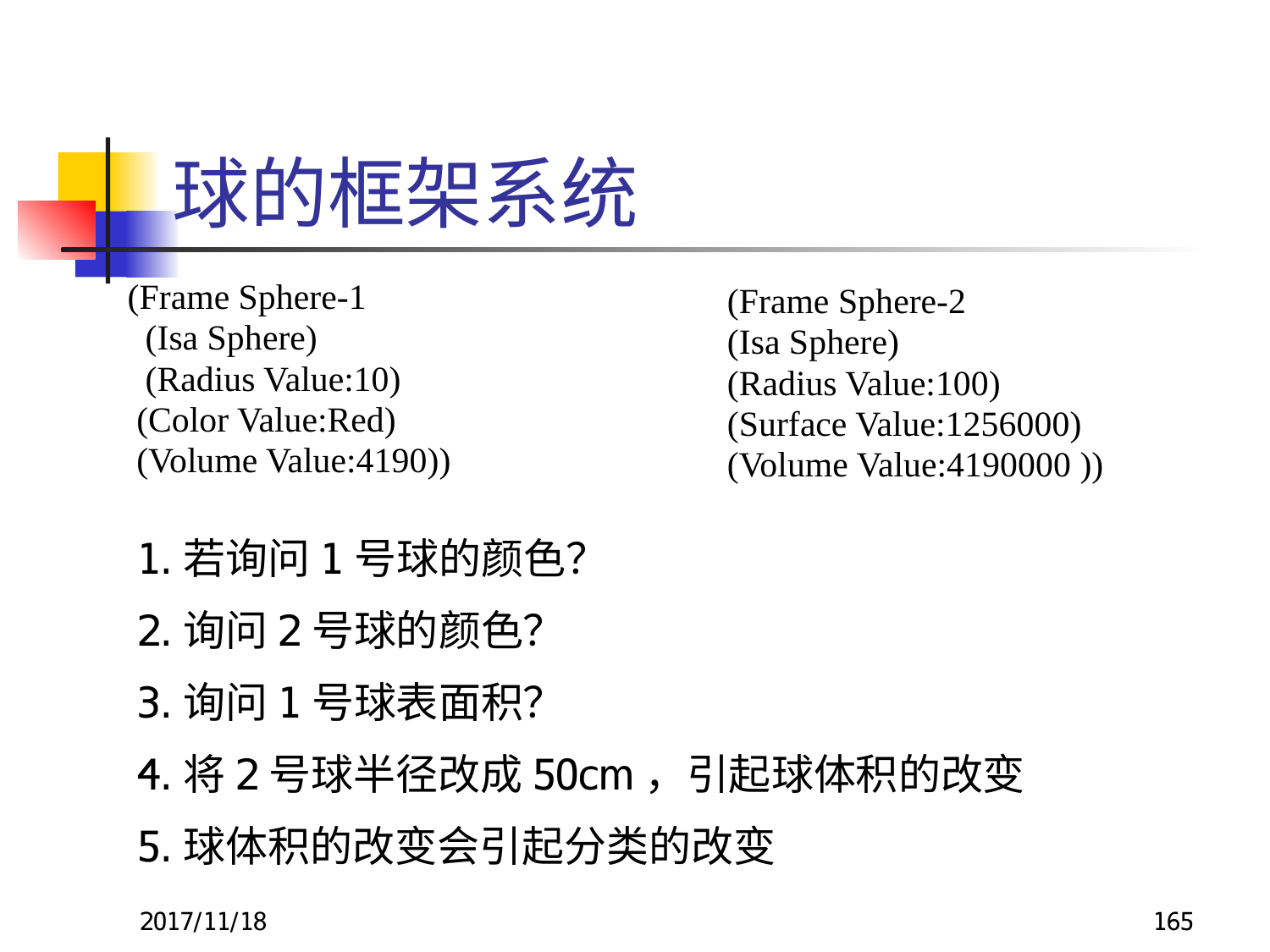

# 球的框架系统
(Frame Sphere-1
  (Isa Sphere)
  (Radius Value:10)
 (Color Value:Red)
 (Volume Value:4190))

(Frame Sphere-2
(Isa Sphere)
(Radius Value:100)
(Surface Value:1256000)
(Volume Value:4190000 ))

1.若询问1号球的颜色？
2.询问2号球的颜色？
3.询问1号球表面积？
4.将2号球半径改成50cm，引起球体积的改变
5.球体积的改变会引起分类的改变

2017/11/18
165